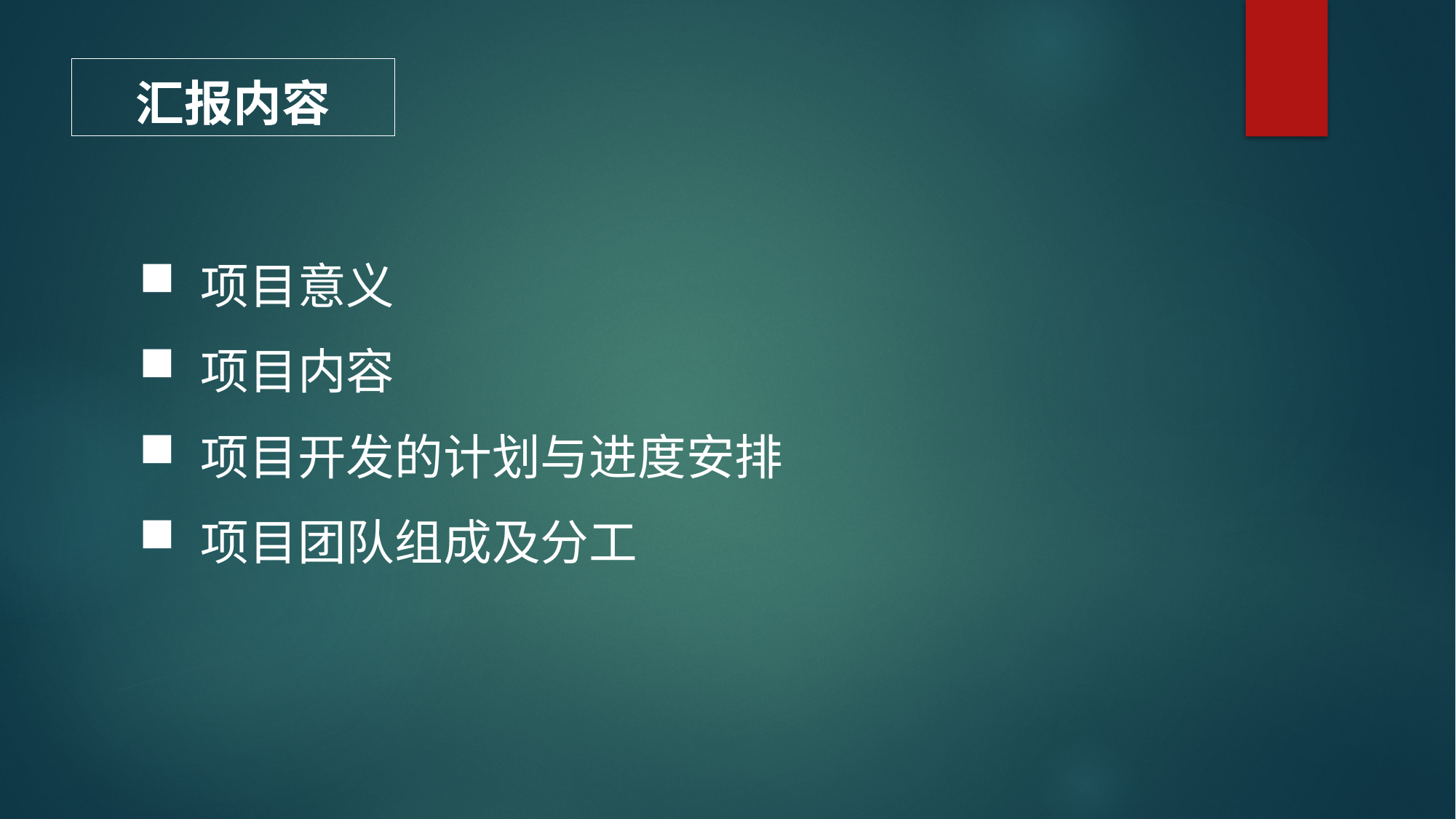

# 汇报内容
项目意义
项目内容
项目开发的计划与进度安排
项目团队组成及分工